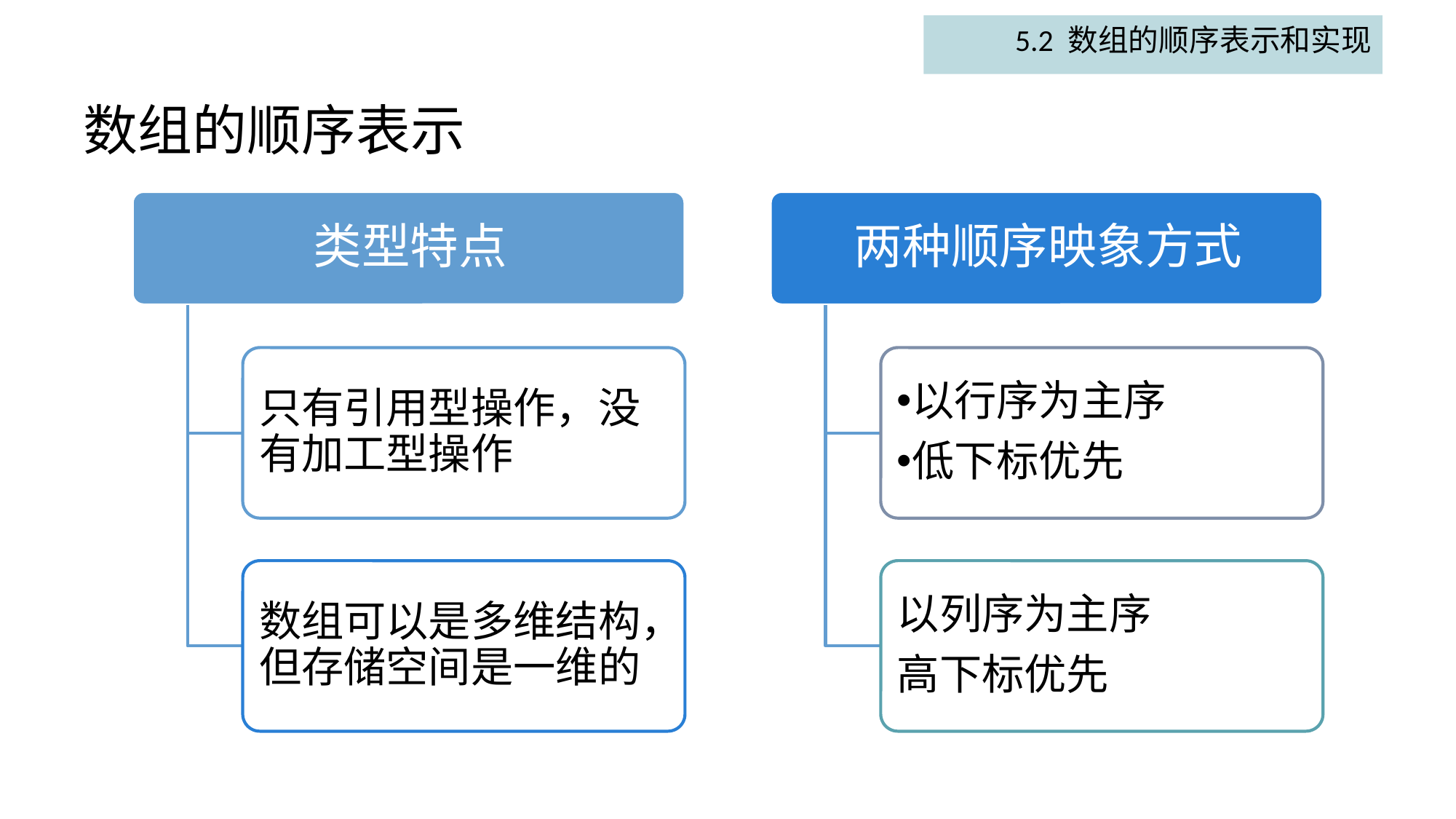

5.2 数组的顺序表示和实现
# 数组的顺序表示
类型特点
只有引用型操作，没有加工型操作
数组可以是多维结构，但存储空间是一维的
两种顺序映象方式
以行序为主序
低下标优先
以列序为主序
高下标优先